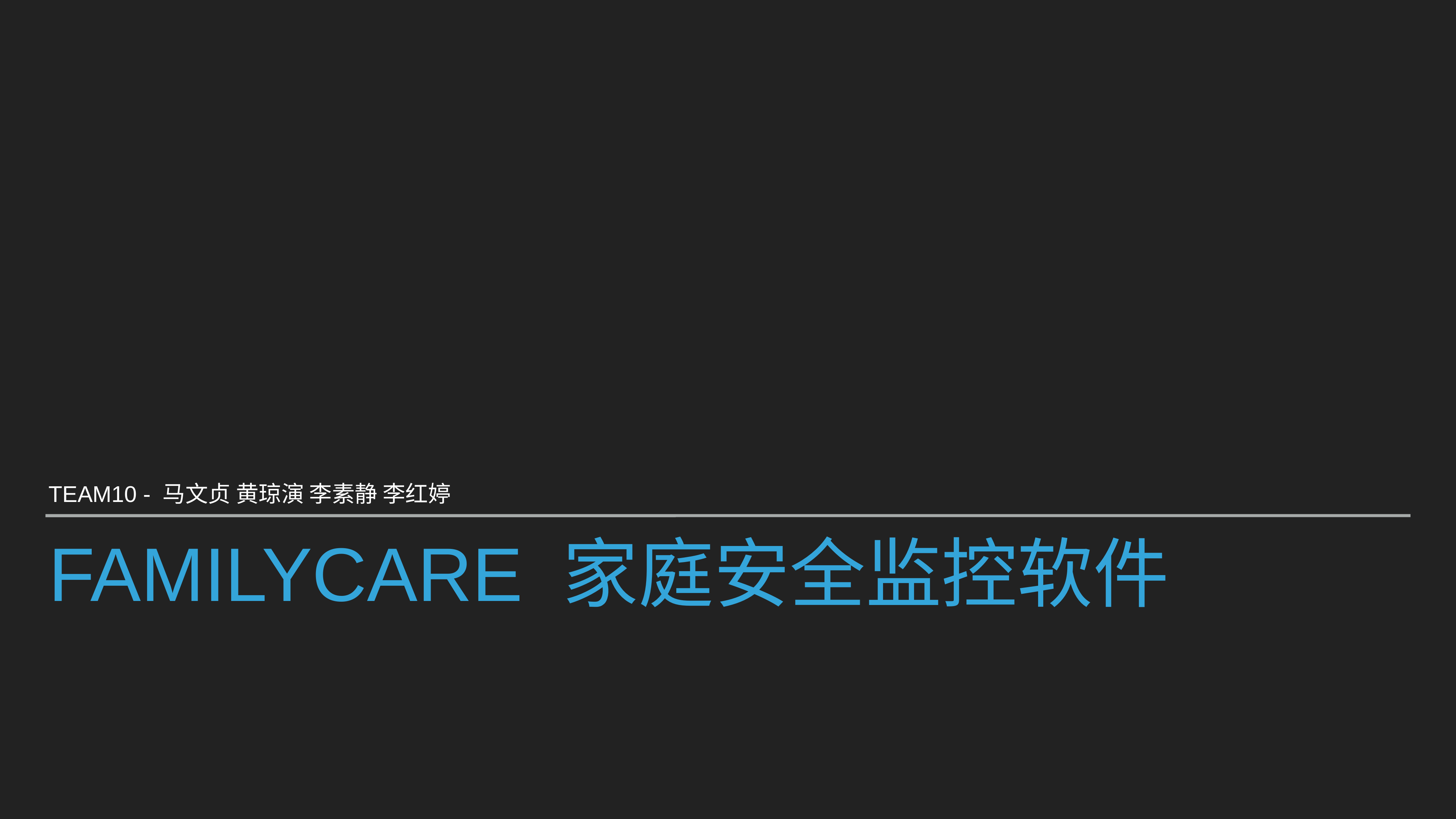

team10 - 马文贞 黄琼演 李素静 李红婷
# FamilyCare 家庭安全监控软件